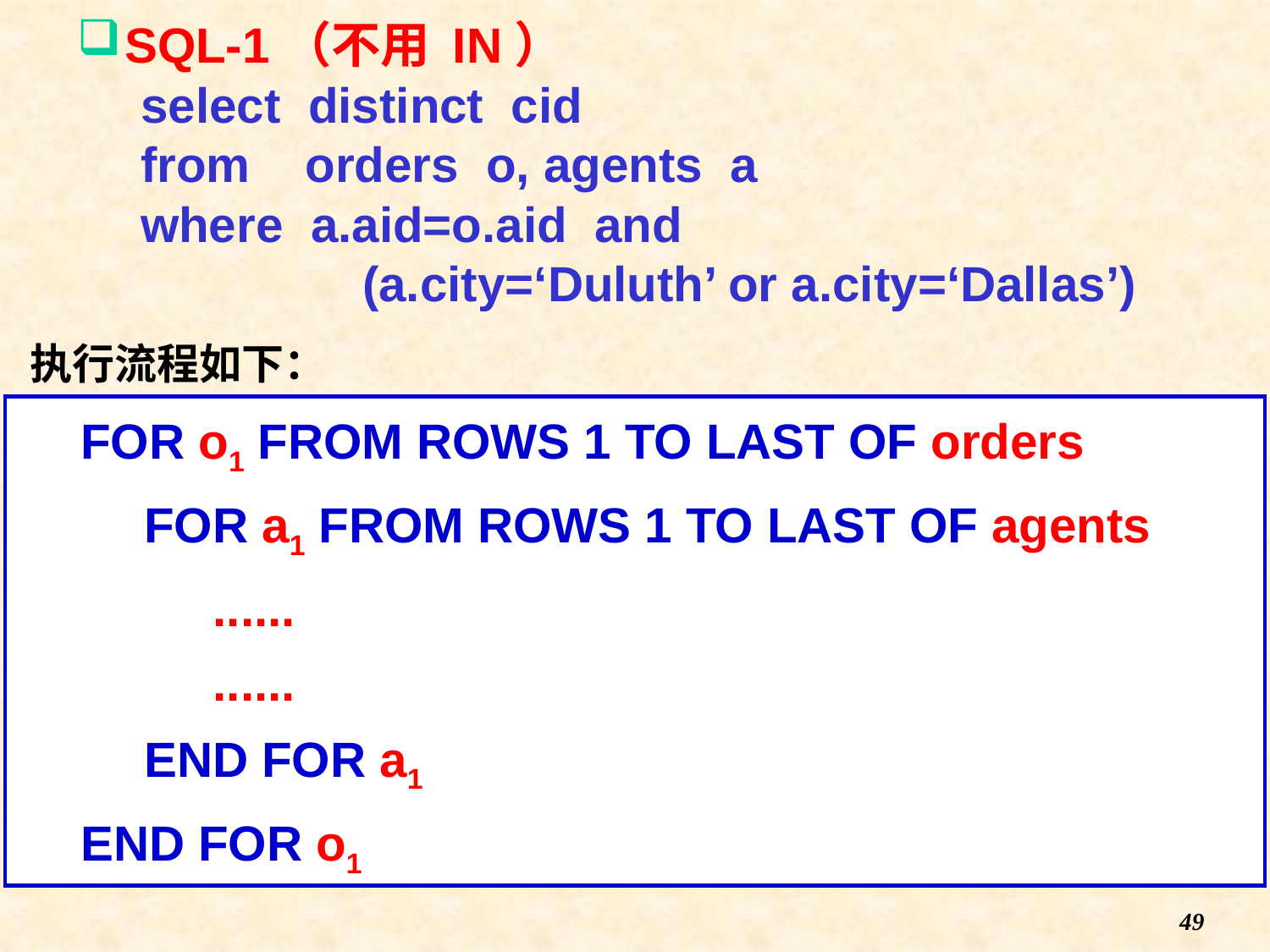

# SQL-1（不用 IN）
select  distinct  cid
from    orders  o, agents  a
where  a.aid=o.aid  and
		    (a.city=‘Duluth’ or a.city=‘Dallas’)
执行流程如下：
FOR o1 FROM ROWS 1 TO LAST OF orders
FOR a1 FROM ROWS 1 TO LAST OF agents
     ......
     ......
END FOR a1
END FOR o1

49